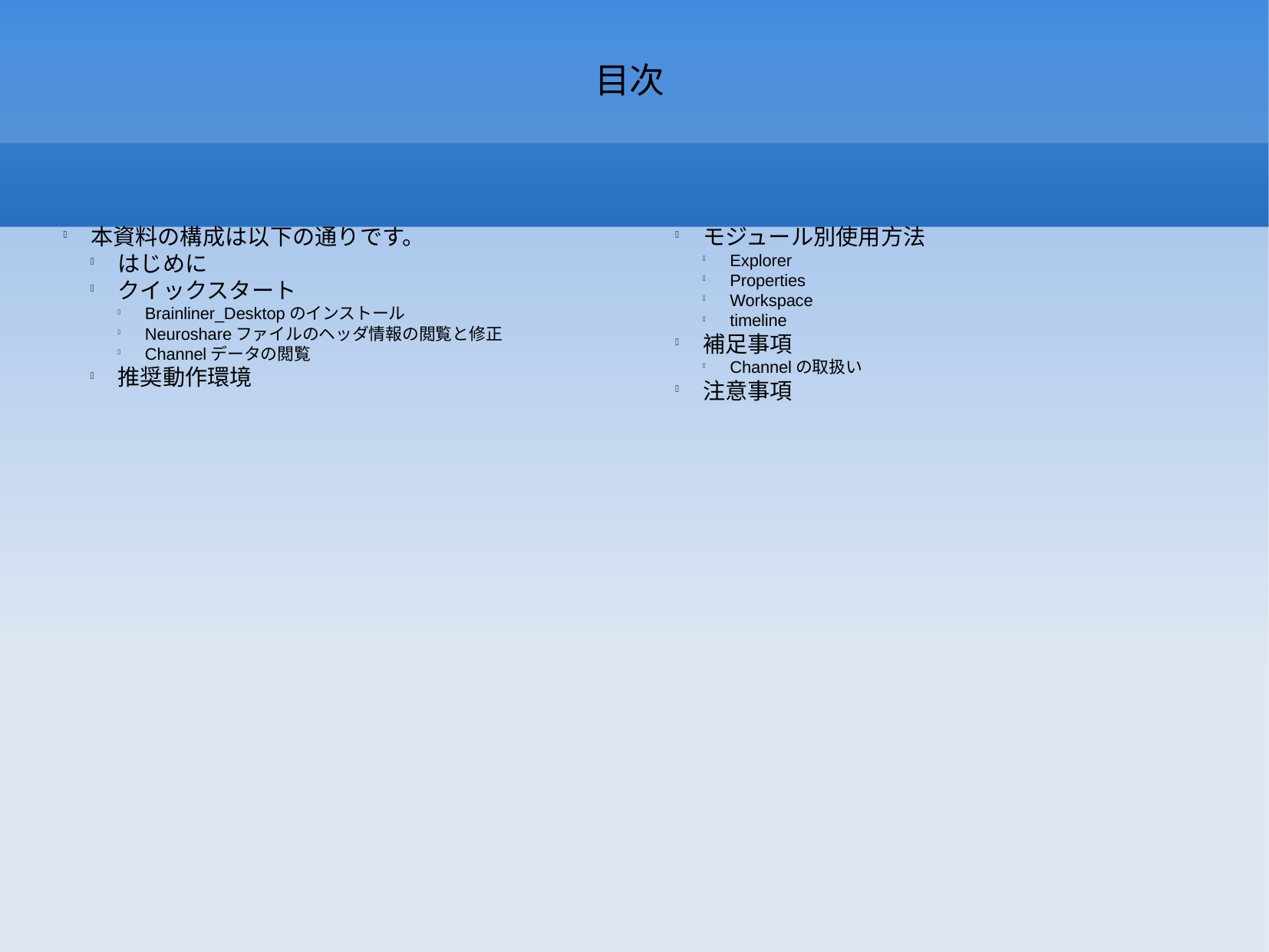

目次
本資料の構成は以下の通りです。
はじめに
クイックスタート
Brainliner_Desktopのインストール
Neuroshareファイルのヘッダ情報の閲覧と修正
Channelデータの閲覧
推奨動作環境
モジュール別使用方法
Explorer
Properties
Workspace
timeline
補足事項
Channelの取扱い
注意事項